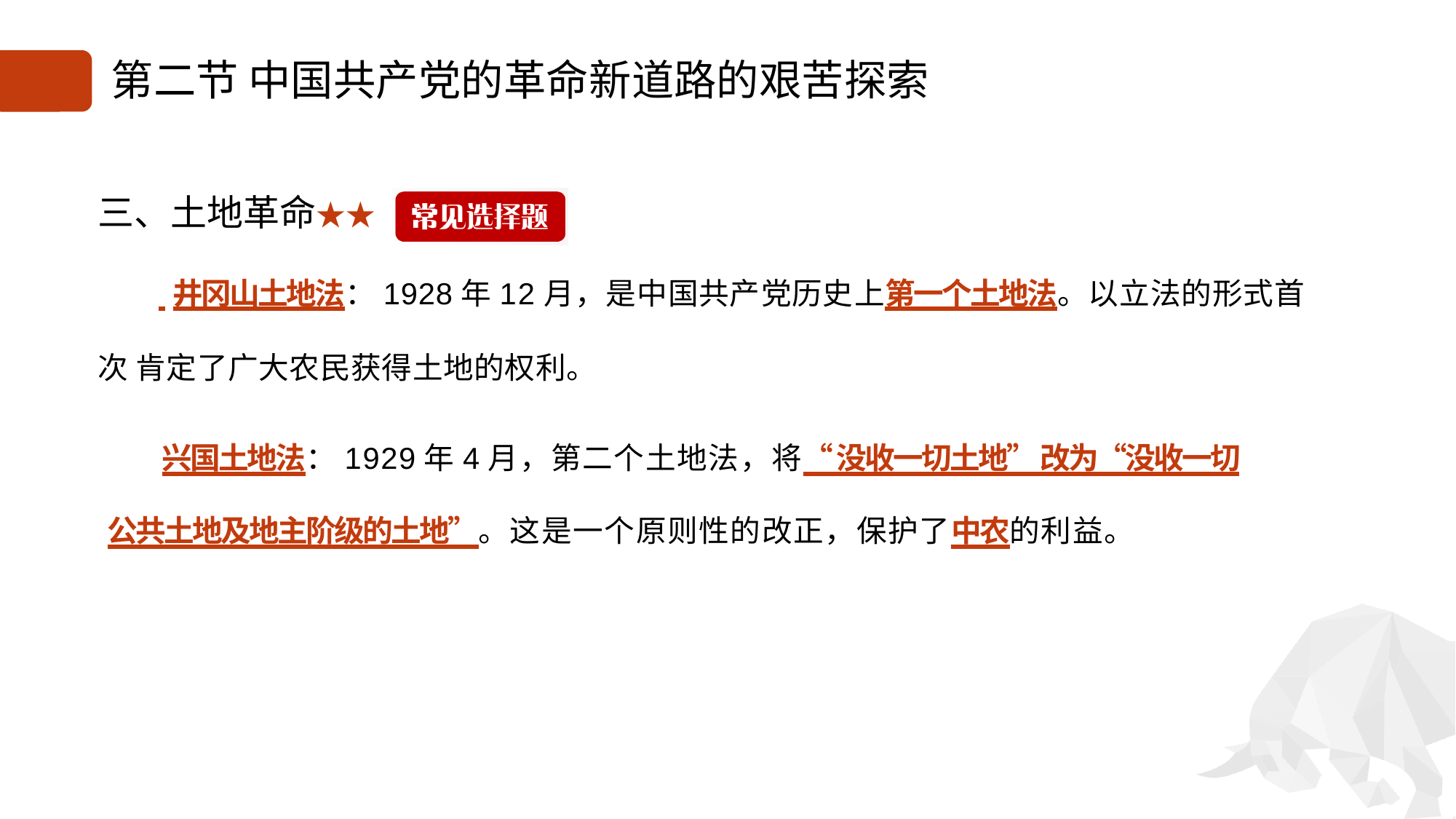

# 第二节 中国共产党的革命新道路的艰苦探索
三、土地革命★★
 井冈山土地法：1928年12月，是中国共产党历史上第一个土地法。以立法的形式首次 肯定了广大农民获得土地的权利。

兴国土地法：1929年4月，第二个土地法，将“ 没收一切土地” 改为“没收一切公共土地及地主阶级的土地”。这是一个原则性的改正，保护了中农的利益。